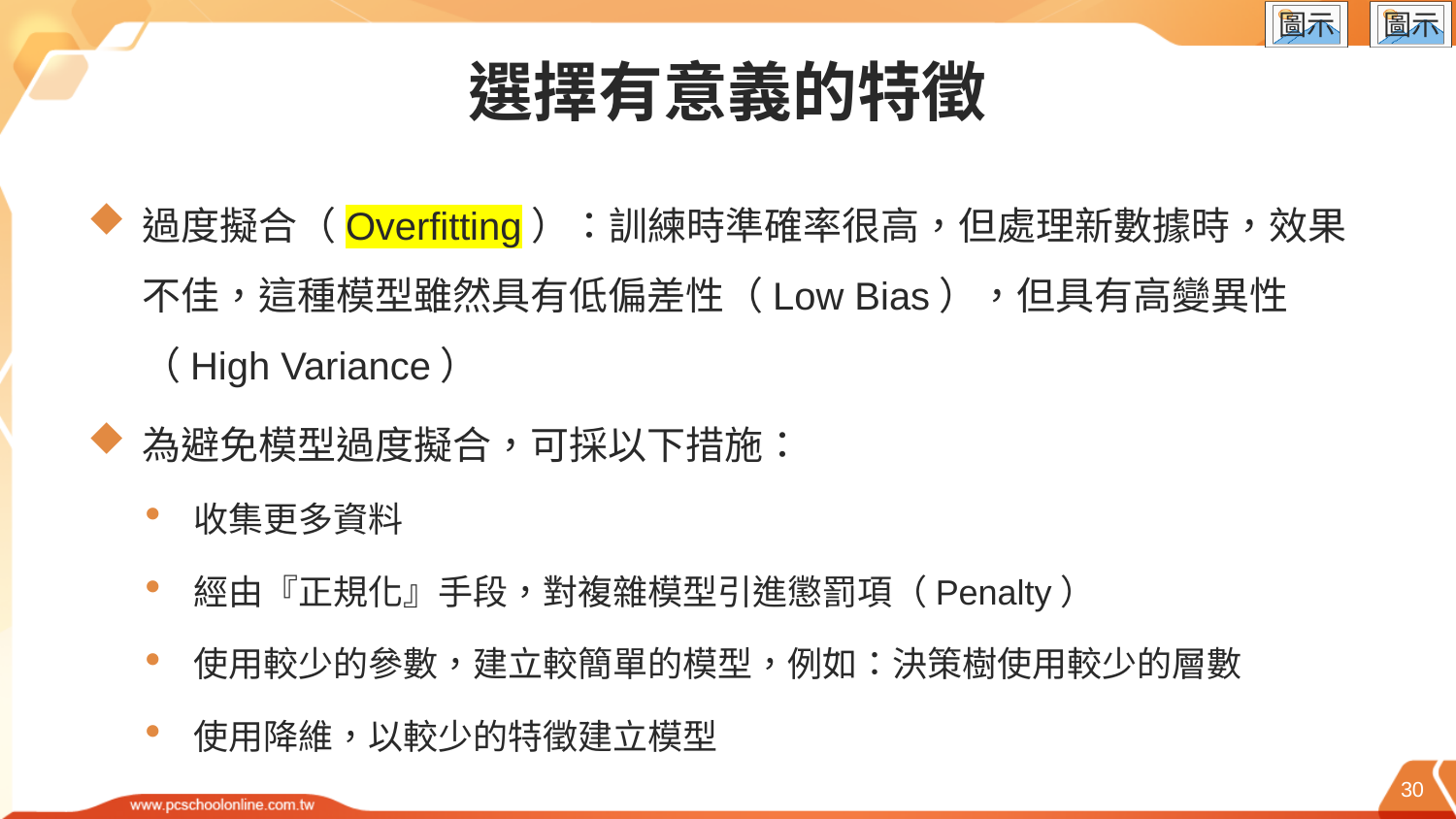

# 選擇有意義的特徵
過度擬合（Overfitting）：訓練時準確率很高，但處理新數據時，效果不佳，這種模型雖然具有低偏差性（Low Bias），但具有高變異性（High Variance）
為避免模型過度擬合，可採以下措施：
收集更多資料
經由『正規化』手段，對複雜模型引進懲罰項（Penalty）
使用較少的參數，建立較簡單的模型，例如：決策樹使用較少的層數
使用降維，以較少的特徵建立模型

30